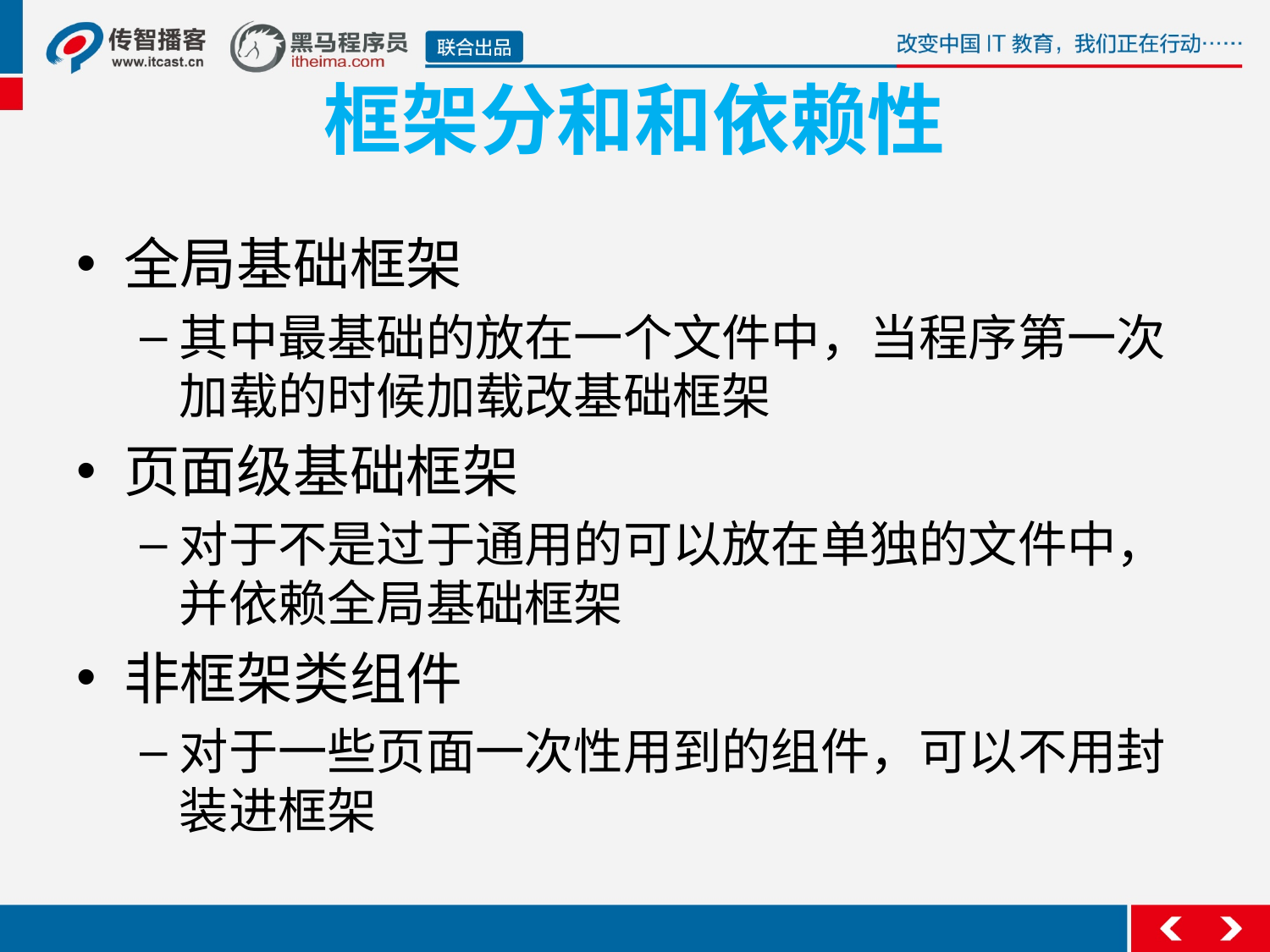

# 框架分和和依赖性
全局基础框架
其中最基础的放在一个文件中，当程序第一次加载的时候加载改基础框架
页面级基础框架
对于不是过于通用的可以放在单独的文件中，并依赖全局基础框架
非框架类组件
对于一些页面一次性用到的组件，可以不用封装进框架